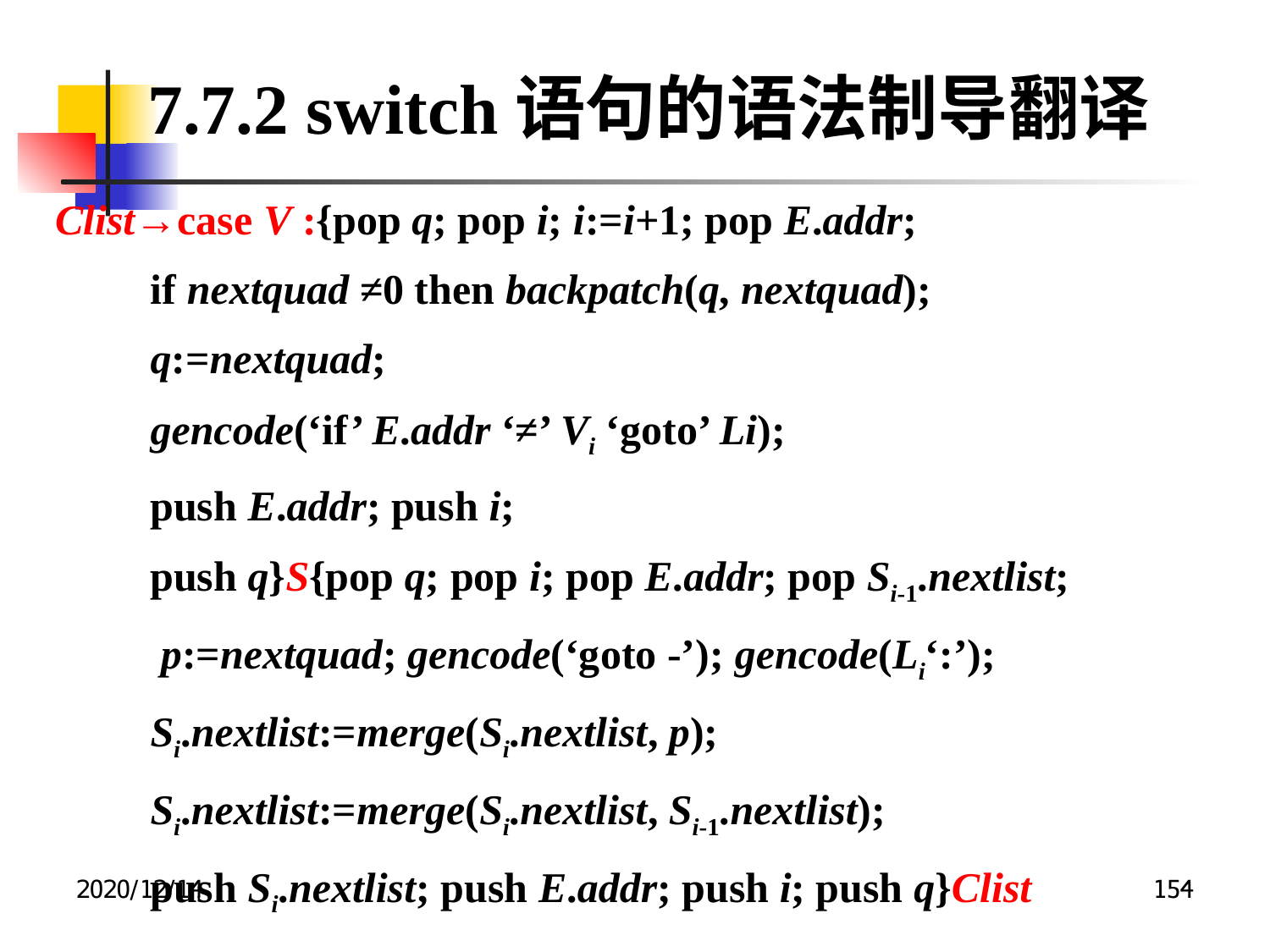

7.7.2 switch语句的语法制导翻译
Clist→case V :{pop q; pop i; i:=i+1; pop E.addr;
         if nextquad ≠0 then backpatch(q, nextquad);
         q:=nextquad;
         gencode(‘if’ E.addr ‘≠’ Vi ‘goto’ Li);
         push E.addr; push i;
         push q}S{pop q; pop i; pop E.addr; pop Si-1.nextlist;
          p:=nextquad; gencode(‘goto -’); gencode(Li‘:’);
         Si.nextlist:=merge(Si.nextlist, p);
         Si.nextlist:=merge(Si.nextlist, Si-1.nextlist);
         push Si.nextlist; push E.addr; push i; push q}Clist
2020/12/14
154